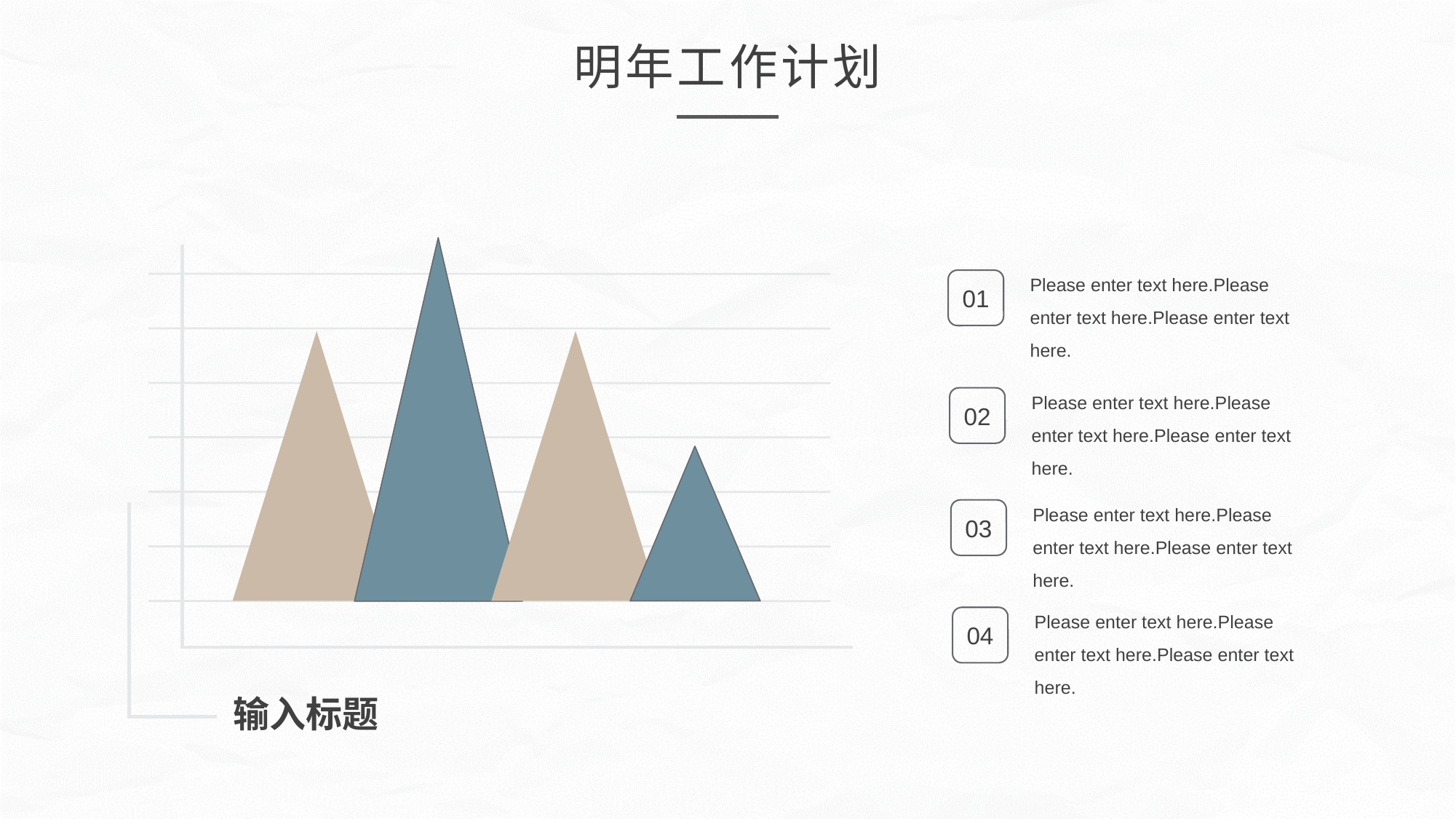

明年工作计划

Please enter text here.Please enter text here.Please enter text here.
01

Please enter text here.Please enter text here.Please enter text here.

02

Please enter text here.Please enter text here.Please enter text here.

03

Please enter text here.Please enter text here.Please enter text here.

04

输入标题